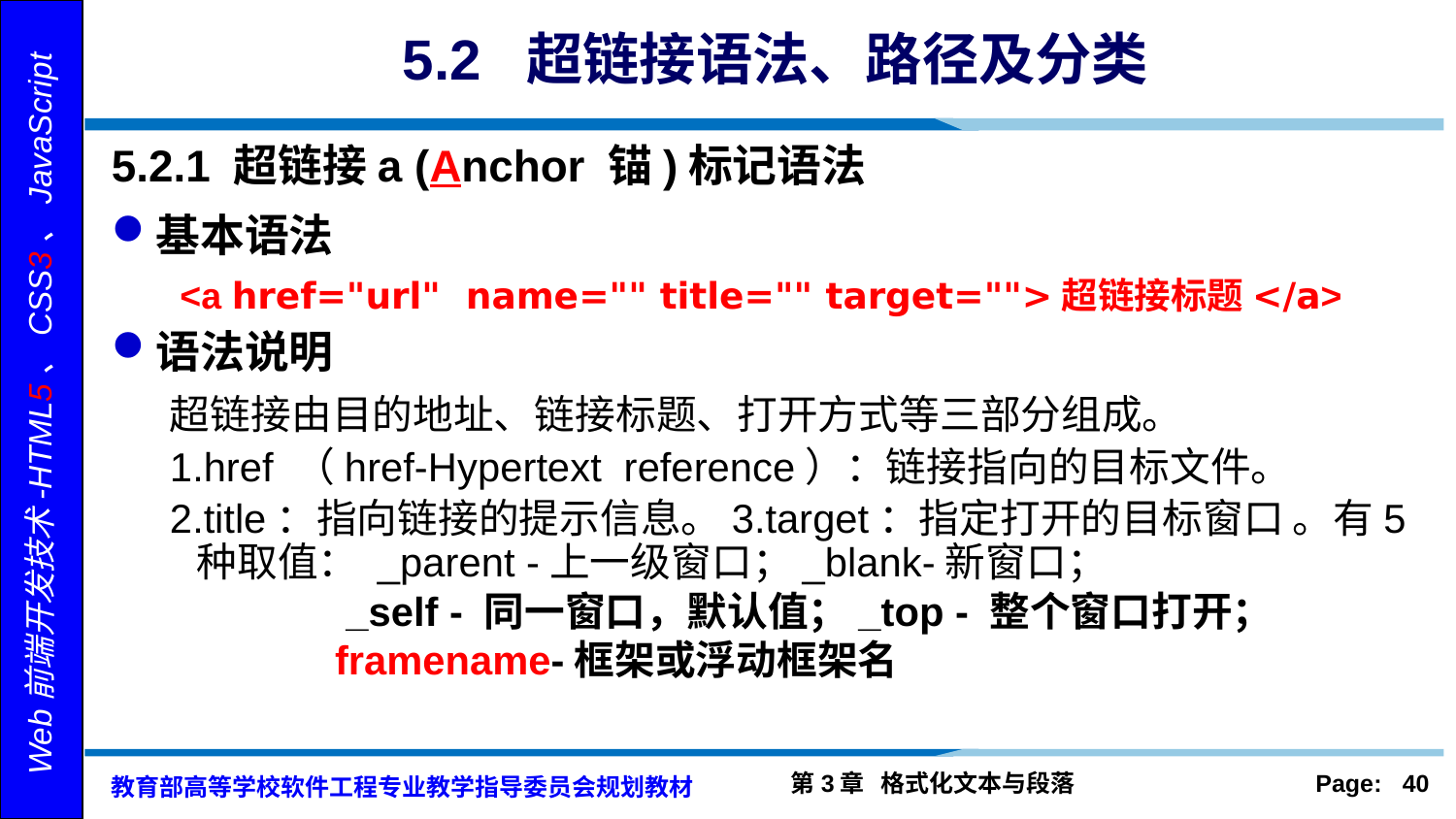

# 5.2  超链接语法、路径及分类
5.2.1 超链接a (Anchor 锚)标记语法
基本语法
 <a href="url"  name="" title="" target="">超链接标题</a>
语法说明
超链接由目的地址、链接标题、打开方式等三部分组成。
1.href （href-Hypertext  reference）：链接指向的目标文件。
2.title：指向链接的提示信息。3.target：指定打开的目标窗口 。有5 种取值： _parent -上一级窗口；_blank-新窗口；
                     _self - 同一窗口，默认值；_top - 整个窗口打开；
                    framename-框架或浮动框架名